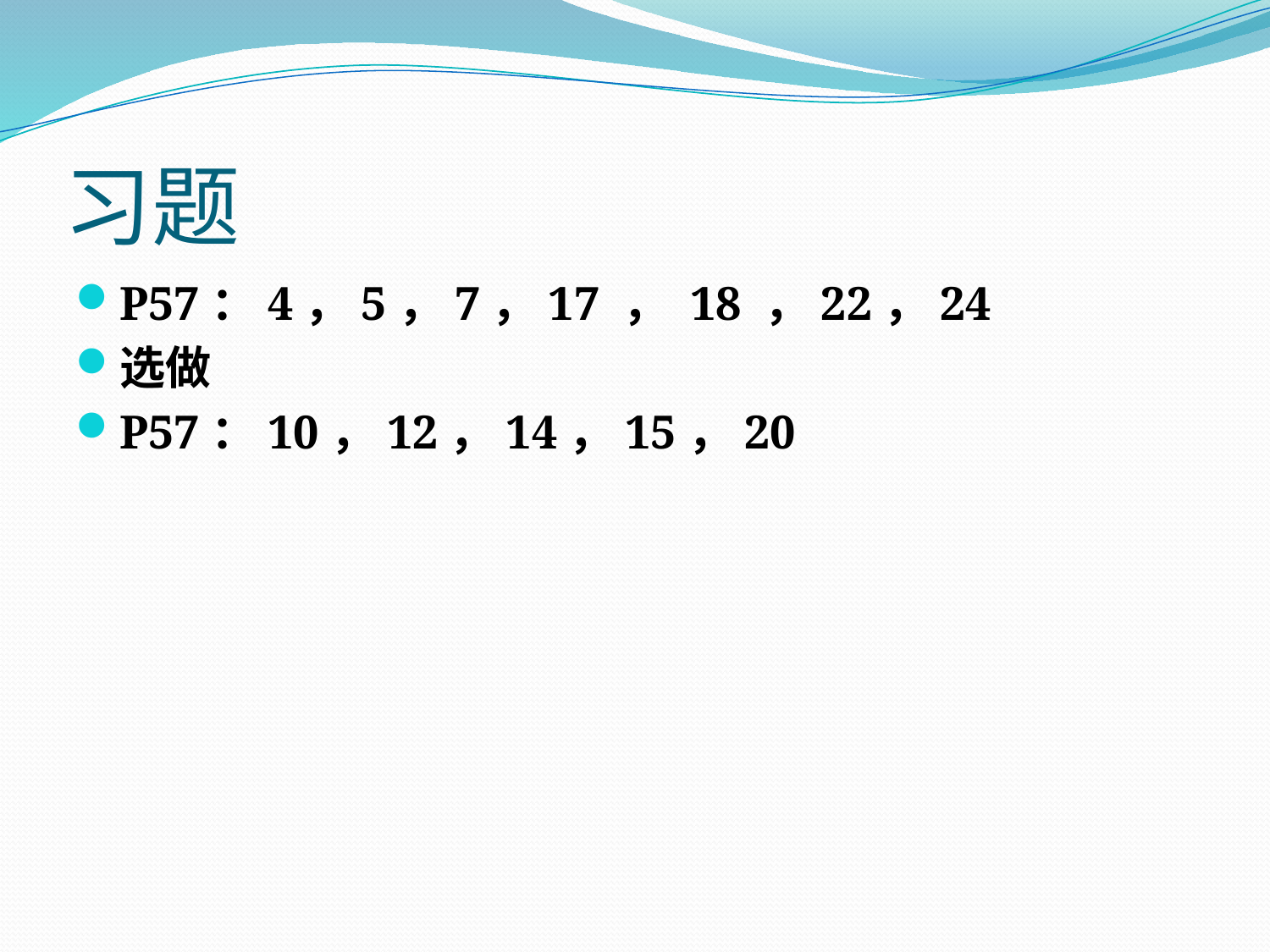

# 习题
P57：4，5，7，17 ， 18 ，22，24
选做
P57：10，12，14，15，20